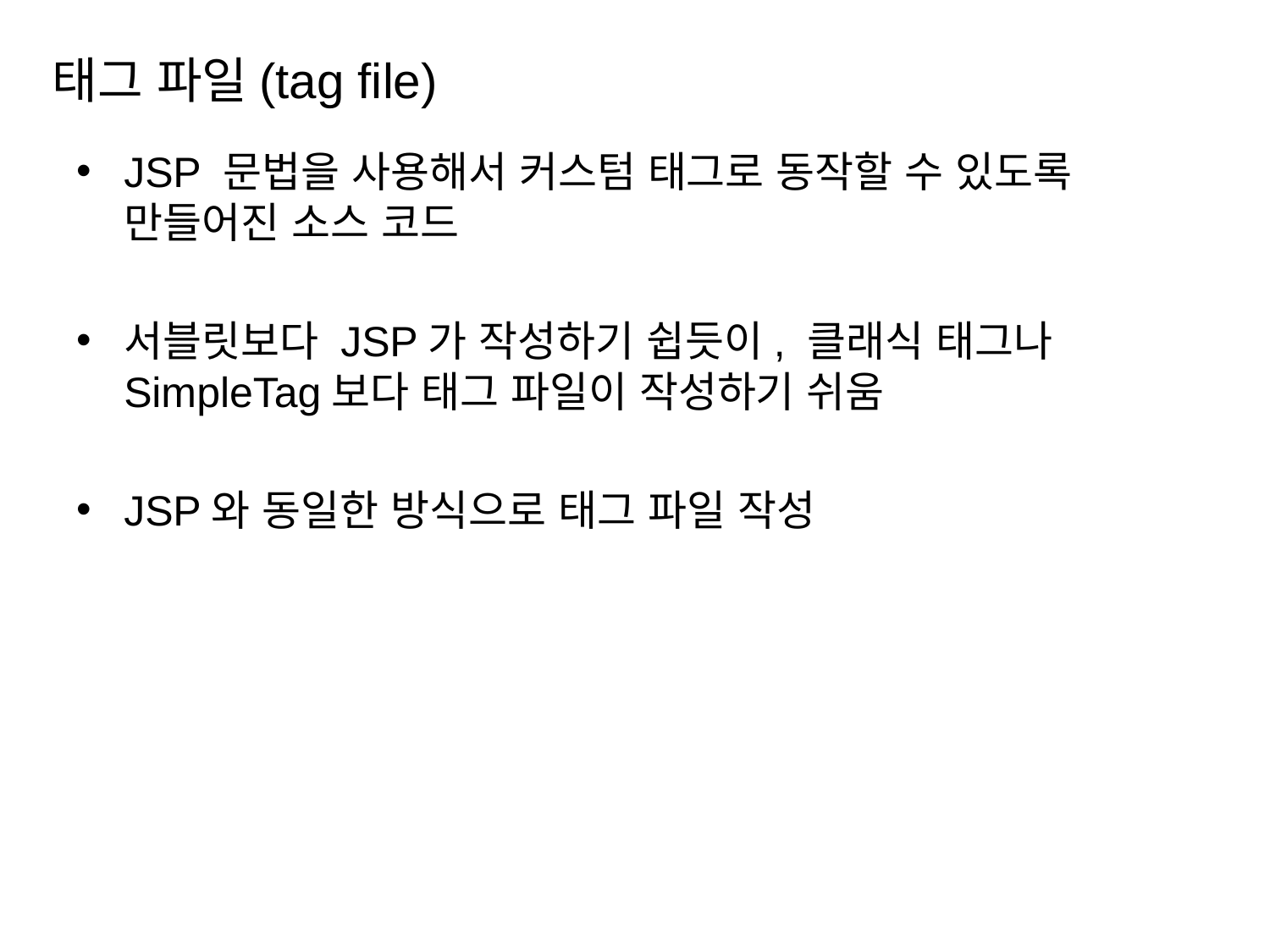

# 태그 파일(tag file)
JSP 문법을 사용해서 커스텀 태그로 동작할 수 있도록 만들어진 소스 코드

서블릿보다 JSP가 작성하기 쉽듯이, 클래식 태그나 SimpleTag보다 태그 파일이 작성하기 쉬움

JSP와 동일한 방식으로 태그 파일 작성